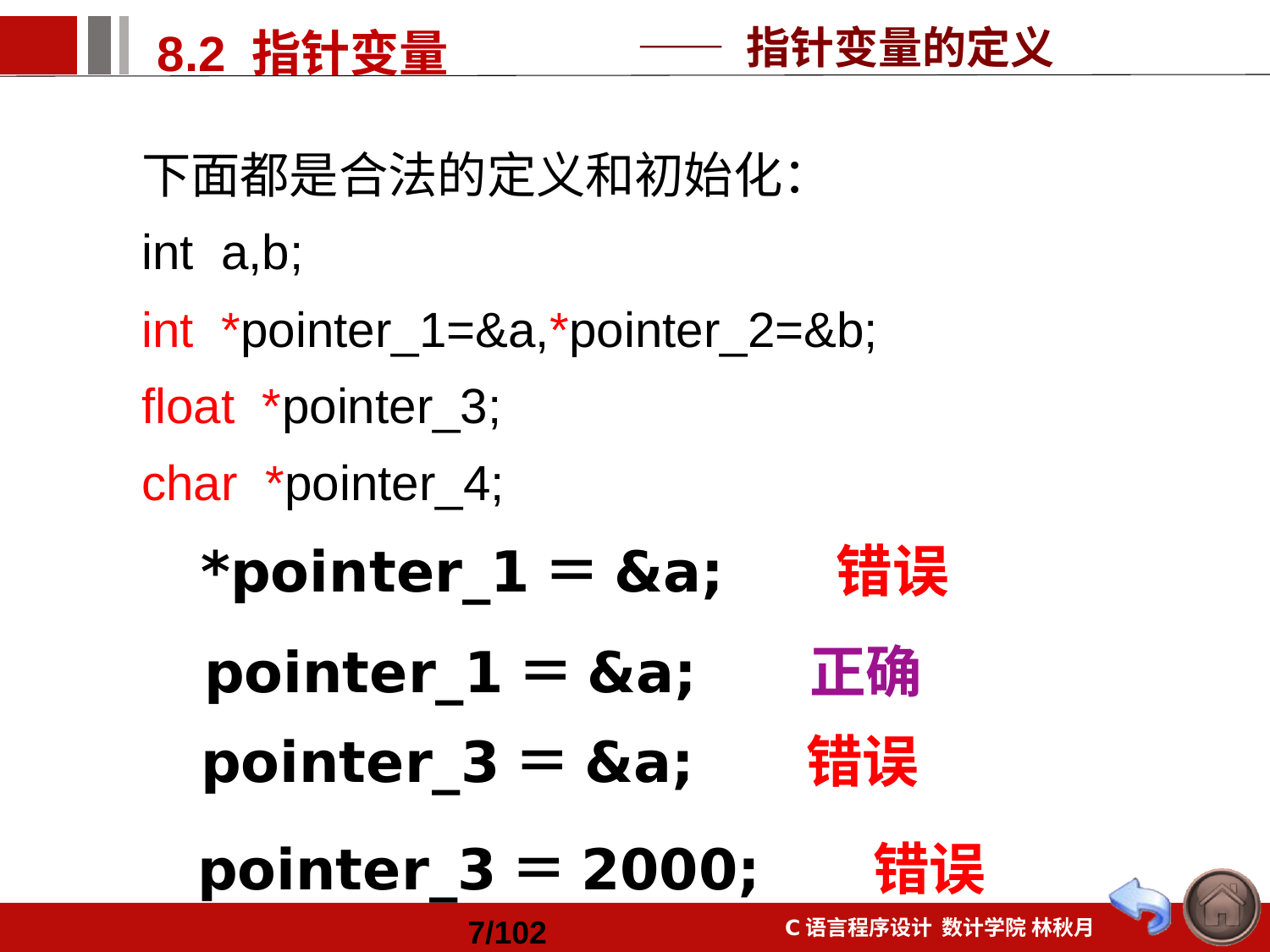

—— 指针变量的定义
下面都是合法的定义和初始化：
int  a,b;
int  *pointer_1=&a,*pointer_2=&b;
float  *pointer_3;
char  *pointer_4;
*pointer_1＝&a;     错误
pointer_1＝&a;     正确
pointer_3＝&a;     错误
pointer_3＝2000;     错误